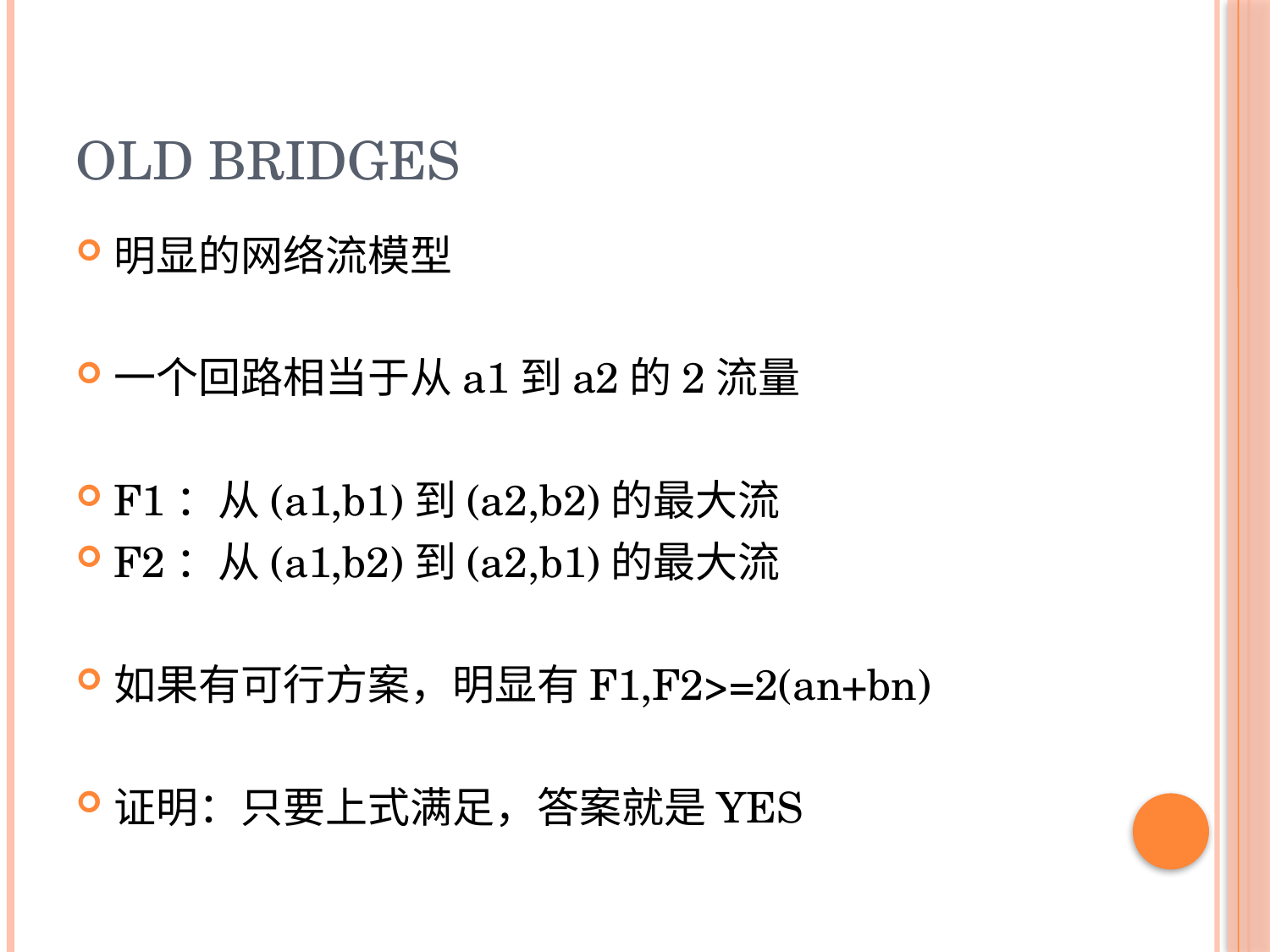

# Old Bridges
明显的网络流模型

一个回路相当于从a1到a2的2流量

F1：从(a1,b1)到(a2,b2)的最大流
F2：从(a1,b2)到(a2,b1)的最大流

如果有可行方案，明显有F1,F2>=2(an+bn)

证明：只要上式满足，答案就是YES